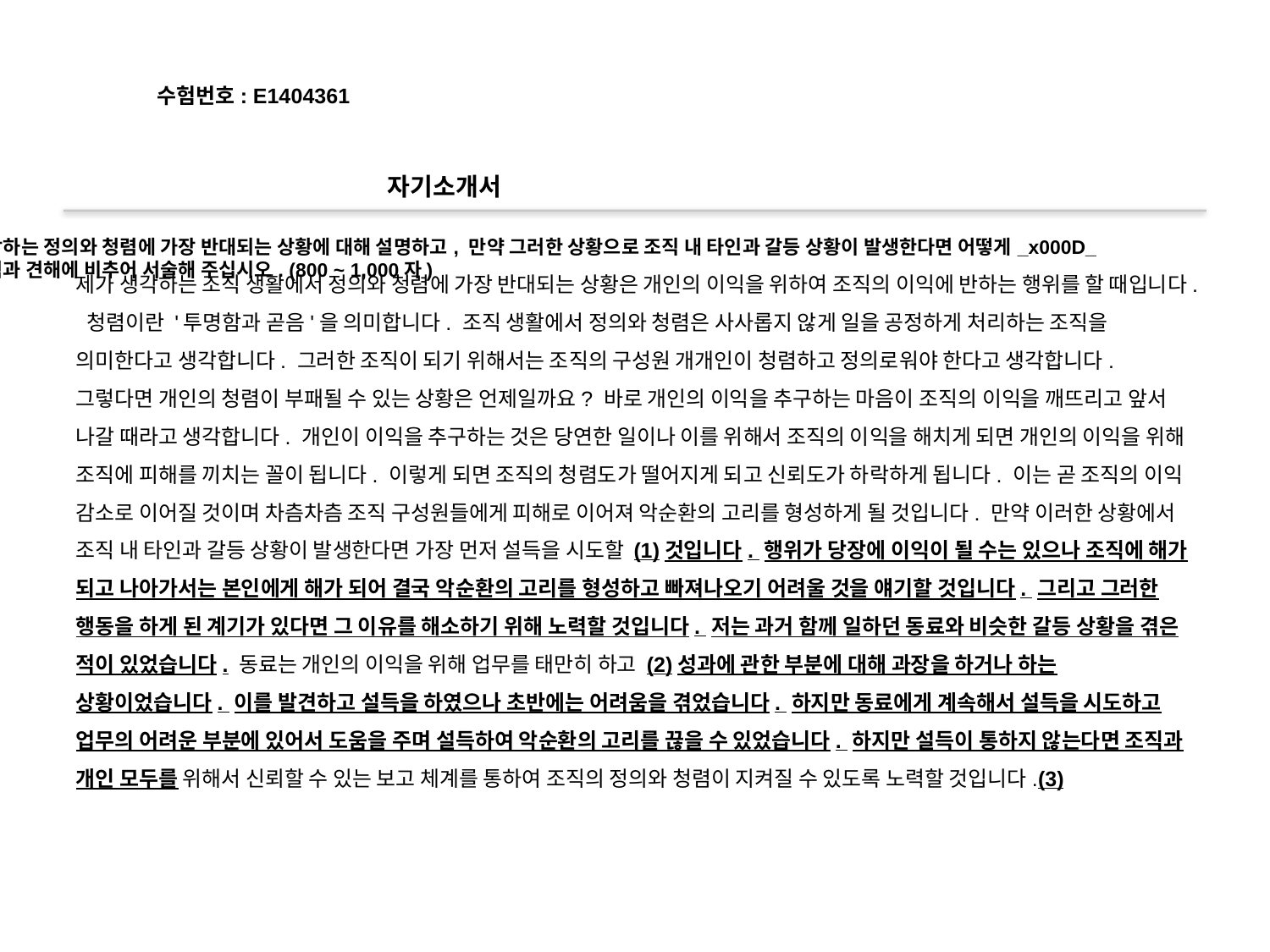

수험번호: E1404361
#

자기소개서

조직 생활에서 본인이 생각하는 정의와 청렴에 가장 반대되는 상황에 대해 설명하고, 만약 그러한 상황으로 조직 내 타인과 갈등 상황이 발생한다면 어떻게_x000D_
대처할 것인지 본인의 경험과 견해에 비추어 서술해 주십시오. (800 ~ 1,000자)

제가 생각하는 조직 생활에서 정의와 청렴에 가장 반대되는 상황은 개인의 이익을 위하여 조직의 이익에 반하는 행위를 할 때입니다. 청렴이란 '투명함과 곧음'을 의미합니다. 조직 생활에서 정의와 청렴은 사사롭지 않게 일을 공정하게 처리하는 조직을 의미한다고 생각합니다. 그러한 조직이 되기 위해서는 조직의 구성원 개개인이 청렴하고 정의로워야 한다고 생각합니다. 그렇다면 개인의 청렴이 부패될 수 있는 상황은 언제일까요? 바로 개인의 이익을 추구하는 마음이 조직의 이익을 깨뜨리고 앞서 나갈 때라고 생각합니다. 개인이 이익을 추구하는 것은 당연한 일이나 이를 위해서 조직의 이익을 해치게 되면 개인의 이익을 위해 조직에 피해를 끼치는 꼴이 됩니다. 이렇게 되면 조직의 청렴도가 떨어지게 되고 신뢰도가 하락하게 됩니다. 이는 곧 조직의 이익 감소로 이어질 것이며 차츰차츰 조직 구성원들에게 피해로 이어져 악순환의 고리를 형성하게 될 것입니다. 만약 이러한 상황에서 조직 내 타인과 갈등 상황이 발생한다면 가장 먼저 설득을 시도할 (1)것입니다. 행위가 당장에 이익이 될 수는 있으나 조직에 해가 되고 나아가서는 본인에게 해가 되어 결국 악순환의 고리를 형성하고 빠져나오기 어려울 것을 얘기할 것입니다. 그리고 그러한 행동을 하게 된 계기가 있다면 그 이유를 해소하기 위해 노력할 것입니다. 저는 과거 함께 일하던 동료와 비슷한 갈등 상황을 겪은 적이 있었습니다. 동료는 개인의 이익을 위해 업무를 태만히 하고 (2)성과에 관한 부분에 대해 과장을 하거나 하는 상황이었습니다. 이를 발견하고 설득을 하였으나 초반에는 어려움을 겪었습니다. 하지만 동료에게 계속해서 설득을 시도하고 업무의 어려운 부분에 있어서 도움을 주며 설득하여 악순환의 고리를 끊을 수 있었습니다. 하지만 설득이 통하지 않는다면 조직과 개인 모두를 위해서 신뢰할 수 있는 보고 체계를 통하여 조직의 정의와 청렴이 지켜질 수 있도록 노력할 것입니다.(3)

자기소개서 기반 면접 질문 제안

(1) 청렴이 무너지게 만드는 개인 이익 추구 상황의 예를 더 들어보실 수 있나요?
(2) 조직 내에서 갈등 상황을 해결하기 위한 설득 방법은 구체적으로 무엇인가요?
(3) 동료와의 갈등 상황에서 보고 체계가 언제 필요했나요?